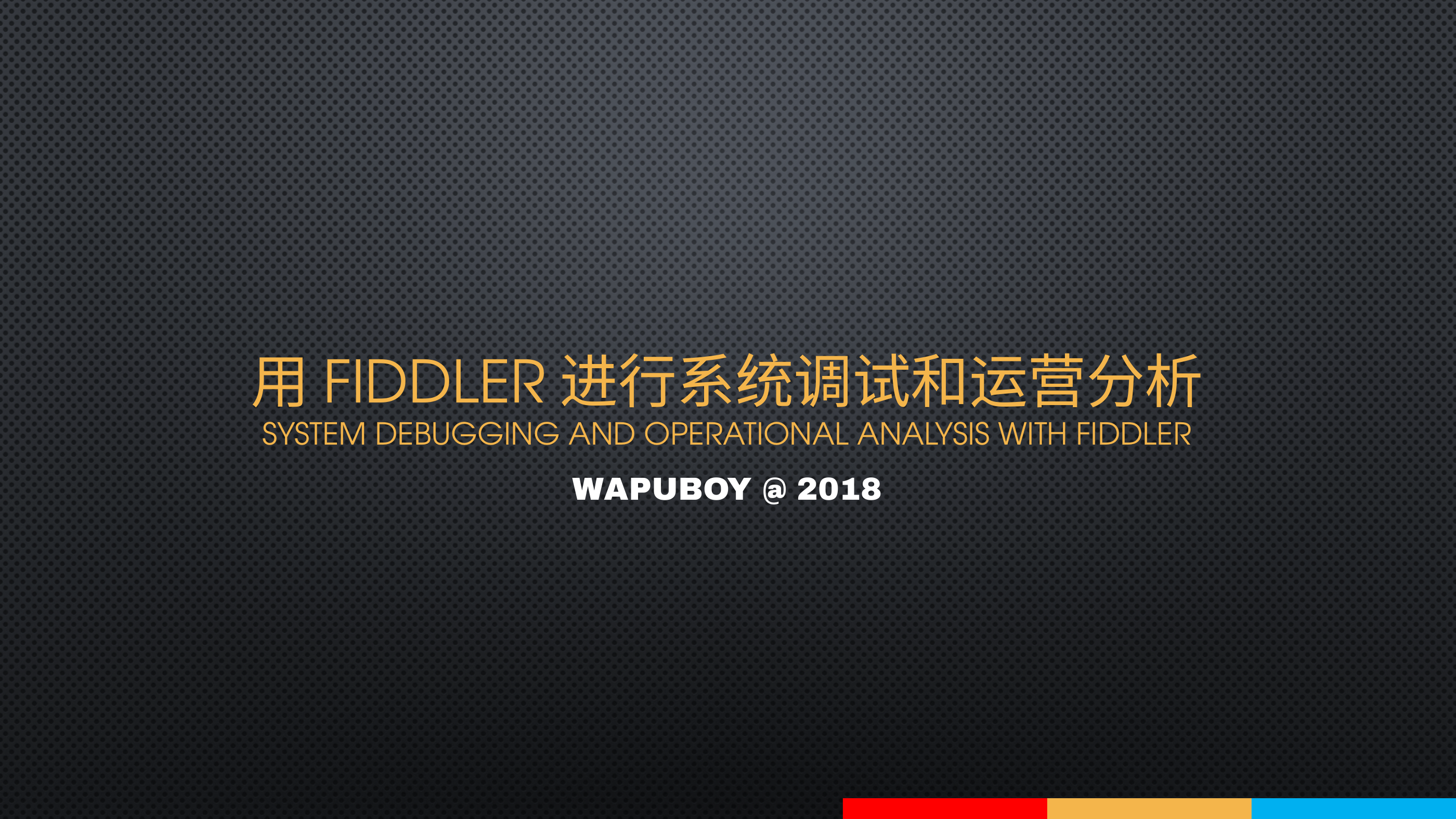

# 用Fiddler进行系统调试和运营分析 System debugging and operational analysis with Fiddler
wapuboy @ 2018